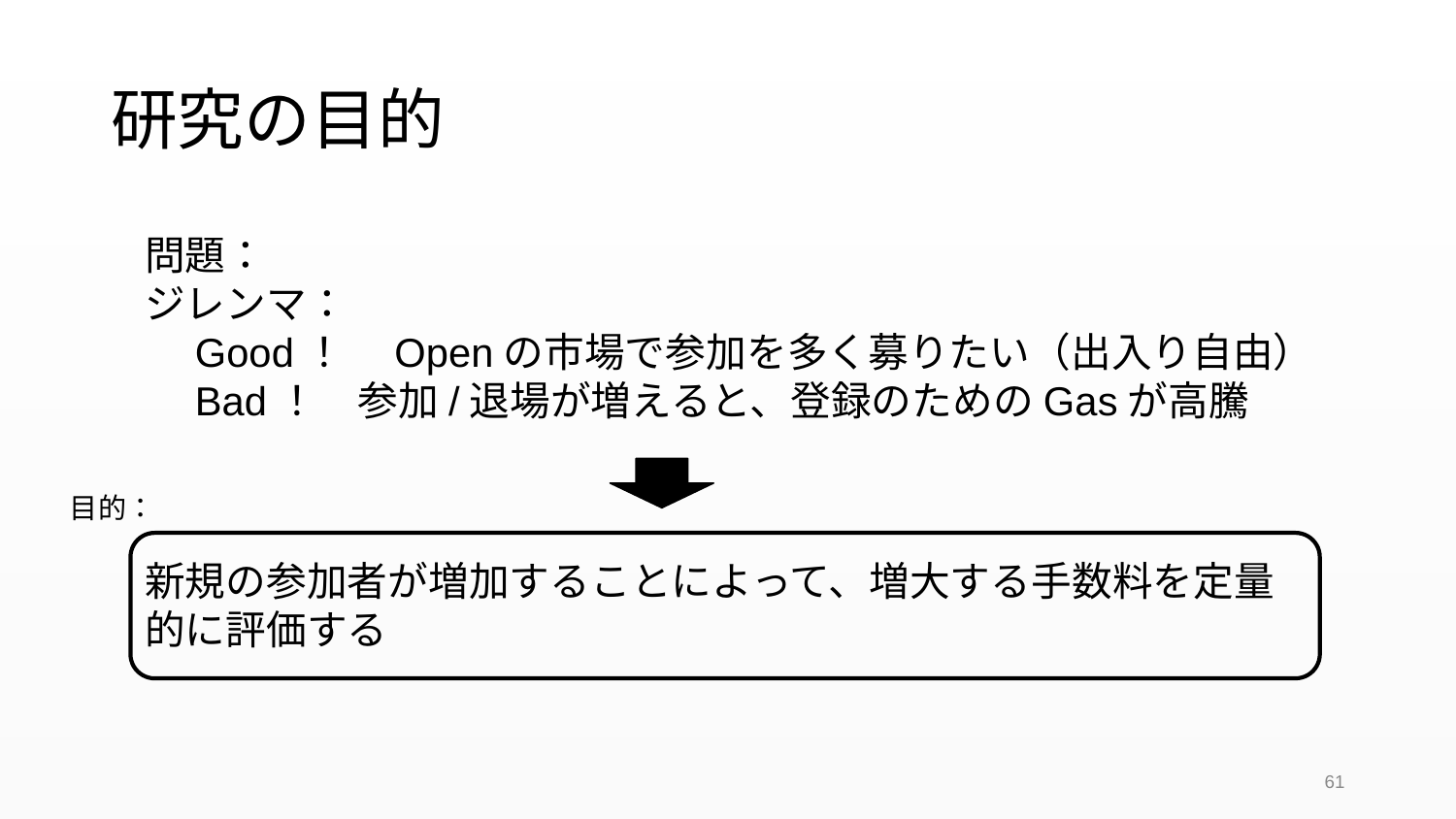

# 研究の目的
問題：
ジレンマ：
　Good！　Openの市場で参加を多く募りたい（出入り自由）
　Bad！　参加/退場が増えると、登録のためのGasが高騰

目的：

新規の参加者が増加することによって、増大する手数料を定量的に評価する

61